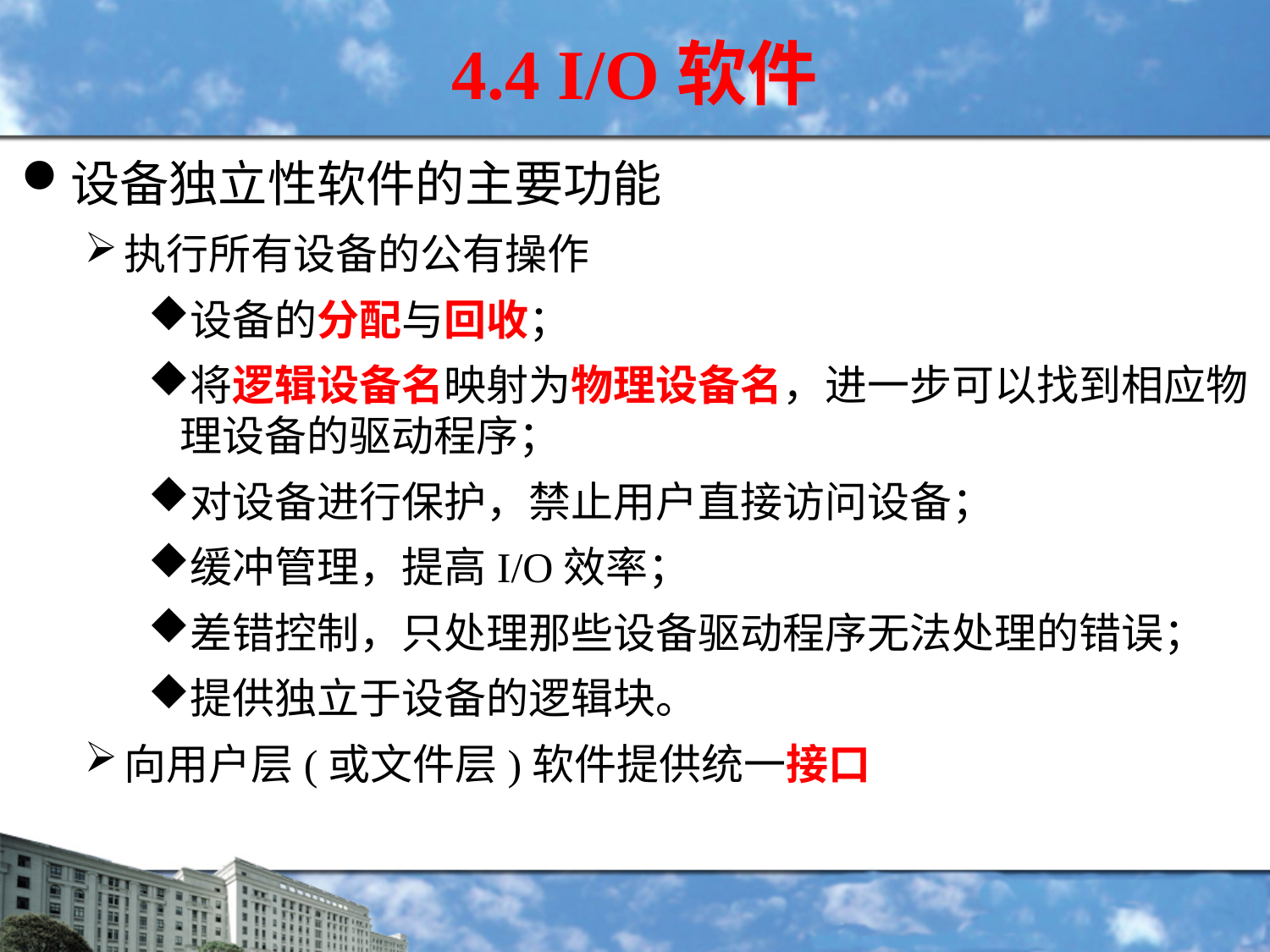

4.4 I/O软件
设备独立性软件的主要功能
执行所有设备的公有操作
设备的分配与回收；
将逻辑设备名映射为物理设备名，进一步可以找到相应物理设备的驱动程序；
对设备进行保护，禁止用户直接访问设备；
缓冲管理，提高I/O效率；
差错控制，只处理那些设备驱动程序无法处理的错误；
提供独立于设备的逻辑块。
向用户层(或文件层)软件提供统一接口